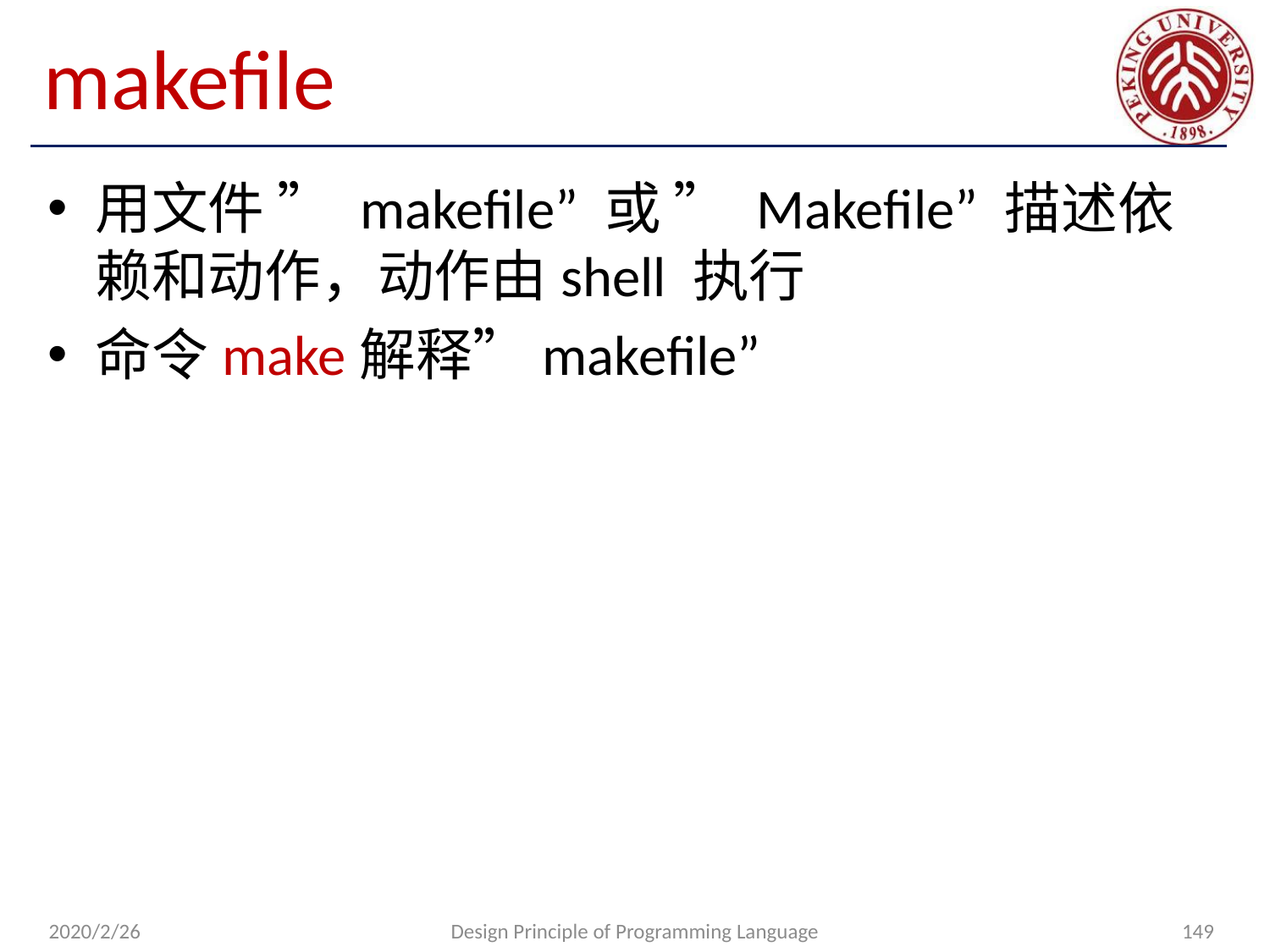

# makefile
用文件 ” makefile” 或 ” Makefile” 描述依赖和动作，动作由shell 执行
命令make解释”makefile”
2020/2/26
Design Principle of Programming Language
149